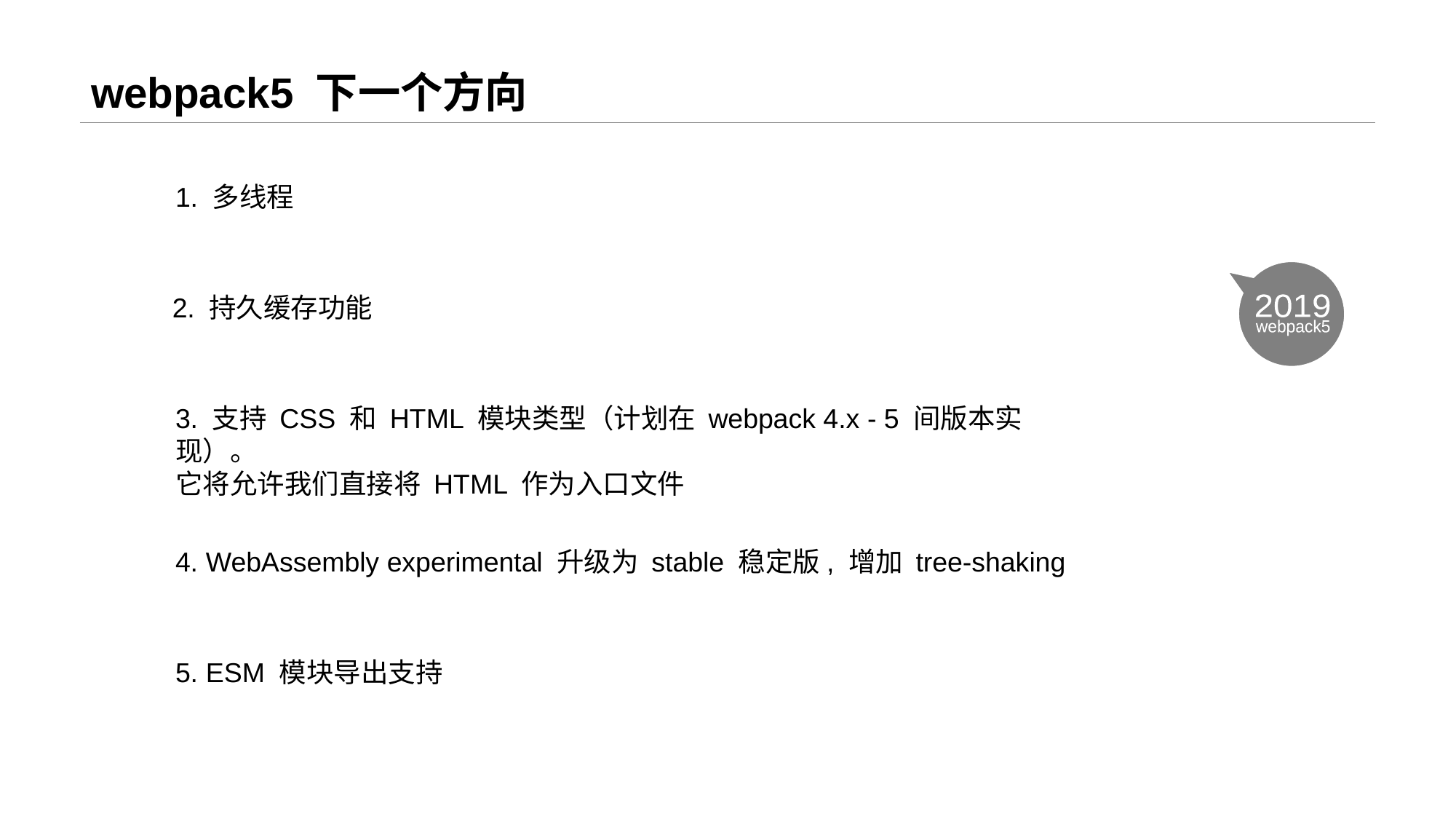

# webpack5 下一个方向
1. 多线程

2. 持久缓存功能
2019
webpack5
3. 支持 CSS 和 HTML 模块类型（计划在 webpack 4.x - 5 间版本实现）。
它将允许我们直接将 HTML 作为入口文件
4. WebAssembly experimental 升级为 stable 稳定版, 增加 tree-shaking
5. ESM 模块导出支持
58